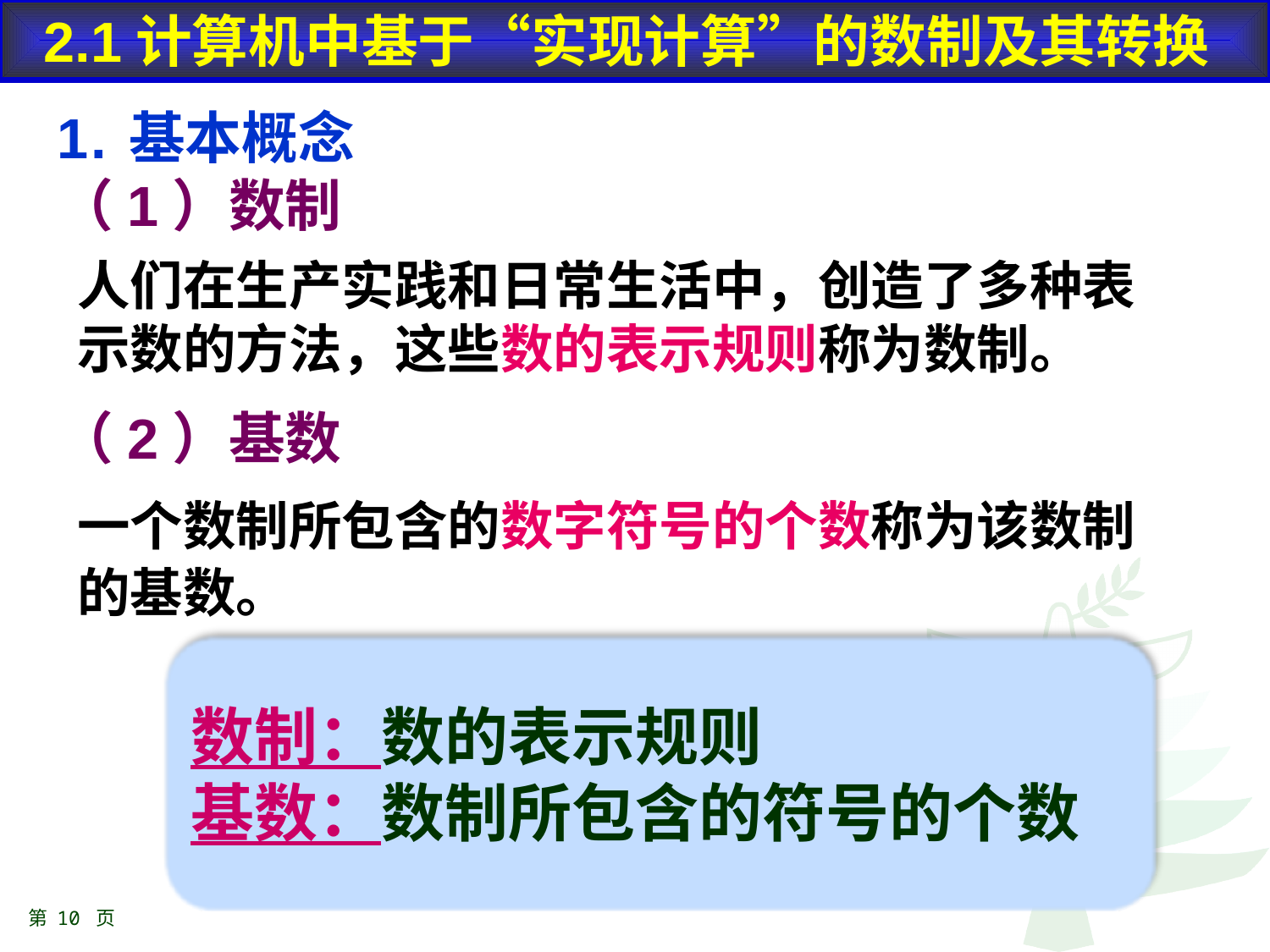

2.1计算机中基于“实现计算”的数制及其转换
基本概念
（1）数制
人们在生产实践和日常生活中，创造了多种表示数的方法，这些数的表示规则称为数制。
（2）基数
一个数制所包含的数字符号的个数称为该数制的基数。
数制：数的表示规则
基数：数制所包含的符号的个数